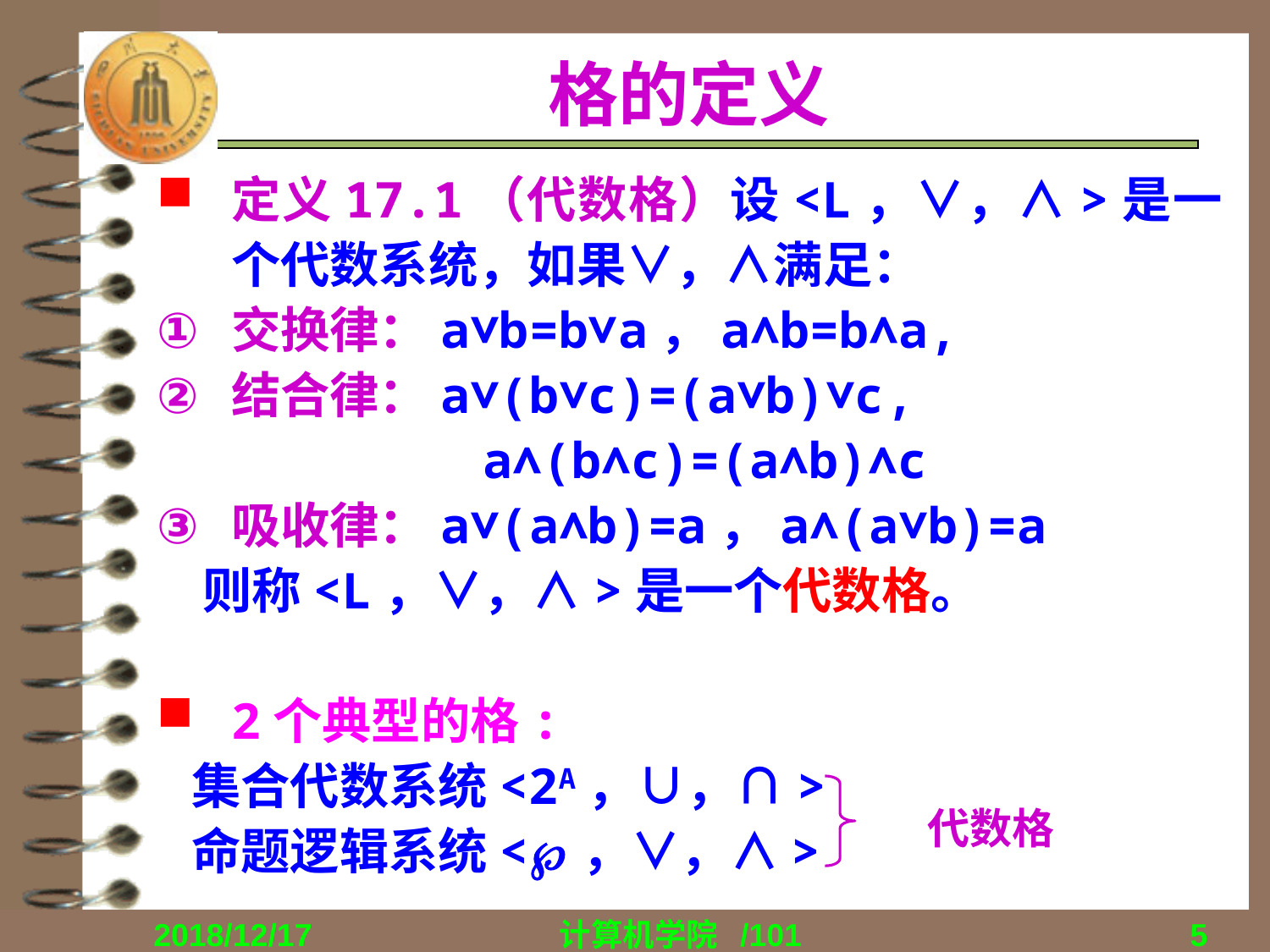

# 格的定义
定义17.1（代数格）设<L，∨，∧>是一个代数系统，如果∨，∧满足：
交换律：a∨b=b∨a，a∧b=b∧a,
结合律：a∨(b∨c)=(a∨b)∨c,
           a∧(b∧c)=(a∧b)∧c
吸收律：a∨(a∧b)=a，a∧(a∨b)=a
   则称<L，∨，∧>是一个代数格。

2个典型的格:
  集合代数系统<2A，∪，∩>
  命题逻辑系统<℘，∨，∧>

代数格
2018/12/17
计算机学院  /101
5